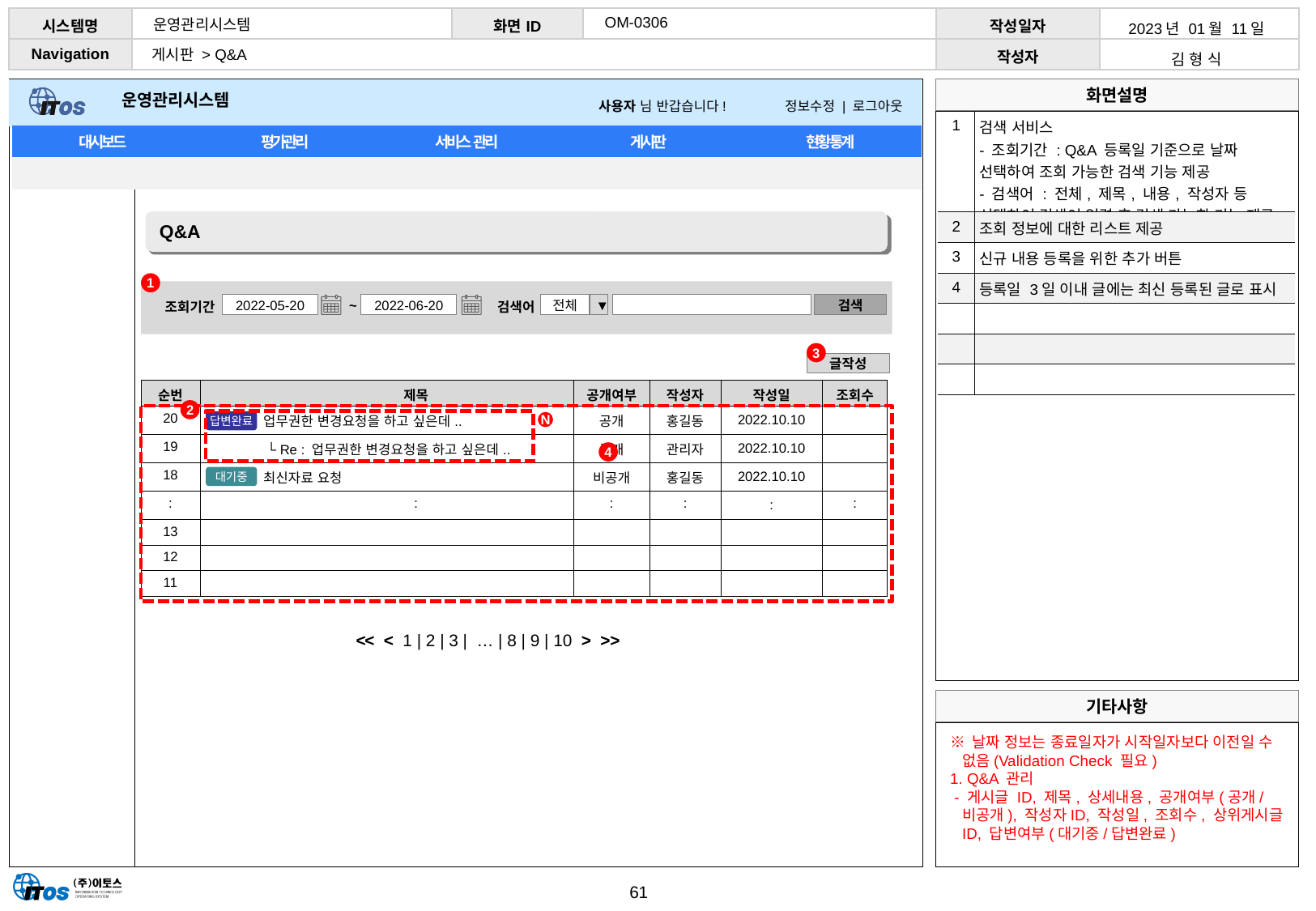

OM-0306
운영관리시스템
| 2023년 01월 11일 |
| --- |
| 김 형 식 |
게시판 > Q&A
| 1 | 검색 서비스 - 조회기간 : Q&A 등록일 기준으로 날짜 선택하여 조회 가능한 검색 기능 제공 - 검색어 : 전체, 제목, 내용, 작성자 등 선택하여 검색어 입력 후 검색 가능한 기능 제공 |
| --- | --- |
| 2 | 조회 정보에 대한 리스트 제공 |
| 3 | 신규 내용 등록을 위한 추가 버튼 |
| 4 | 등록일 3일 이내 글에는 최신 등록된 글로 표시 |
|  |  |
|  |  |
|  |  |
Q&A
1

조회기간
2022-05-20

~
2022-06-20

검색어
전체
▼

검색
3
글작성
| 순번 |  | 제목 | 공개여부 | 작성자 | 작성일 | 조회수 |
| --- | --- | --- | --- | --- | --- | --- |
| 20 |  | 업무권한 변경요청을 하고 싶은데.. | 공개 | 홍길동 | 2022.10.10 |  |
| 19 |  | └ Re : 업무권한 변경요청을 하고 싶은데.. | 공개 | 관리자 | 2022.10.10 |  |
| 18 |  | 최신자료 요청 | 비공개 | 홍길동 | 2022.10.10 |  |
| : |  | : | : | : | : | : |
| 13 |  |  |  |  |  |  |
| 12 |  |  |  |  |  |  |
| 11 |  |  |  |  |  |  |
2

답변완료

N
4
대기중
<<  <  1 | 2 | 3 |  … | 8 | 9 | 10  >  >>
※ 날짜 정보는 종료일자가 시작일자보다 이전일 수 없음(Validation Check 필요)
1. Q&A 관리
 - 게시글 ID, 제목, 상세내용, 공개여부(공개/비공개), 작성자ID, 작성일, 조회수, 상위게시글 ID, 답변여부(대기중/답변완료)